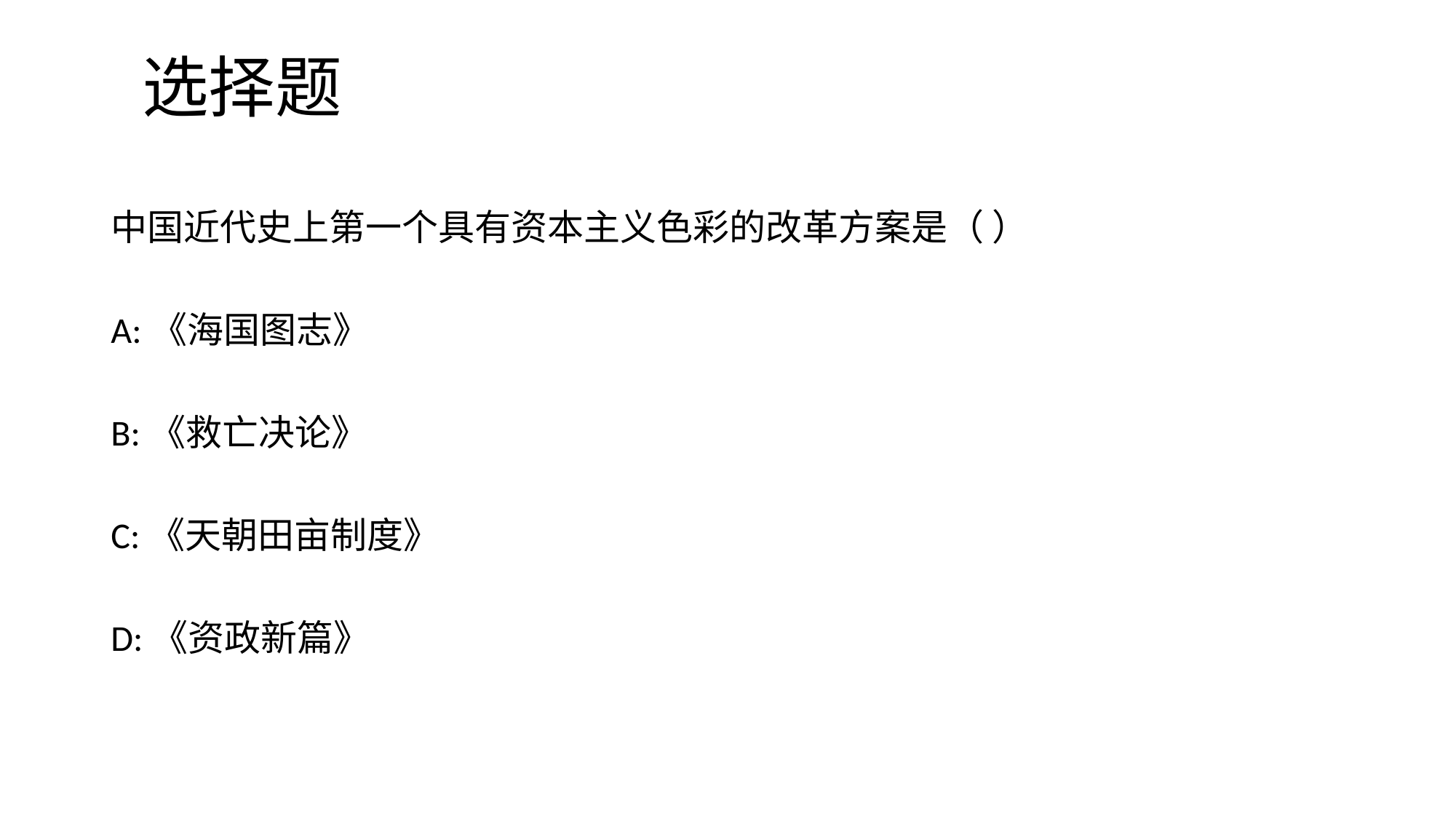

# 选择题
中国近代史上第一个具有资本主义色彩的改革方案是（ ）
A:​《海国图志》
B:《救亡决论》
C:《天朝田亩制度》
D:《资政新篇》